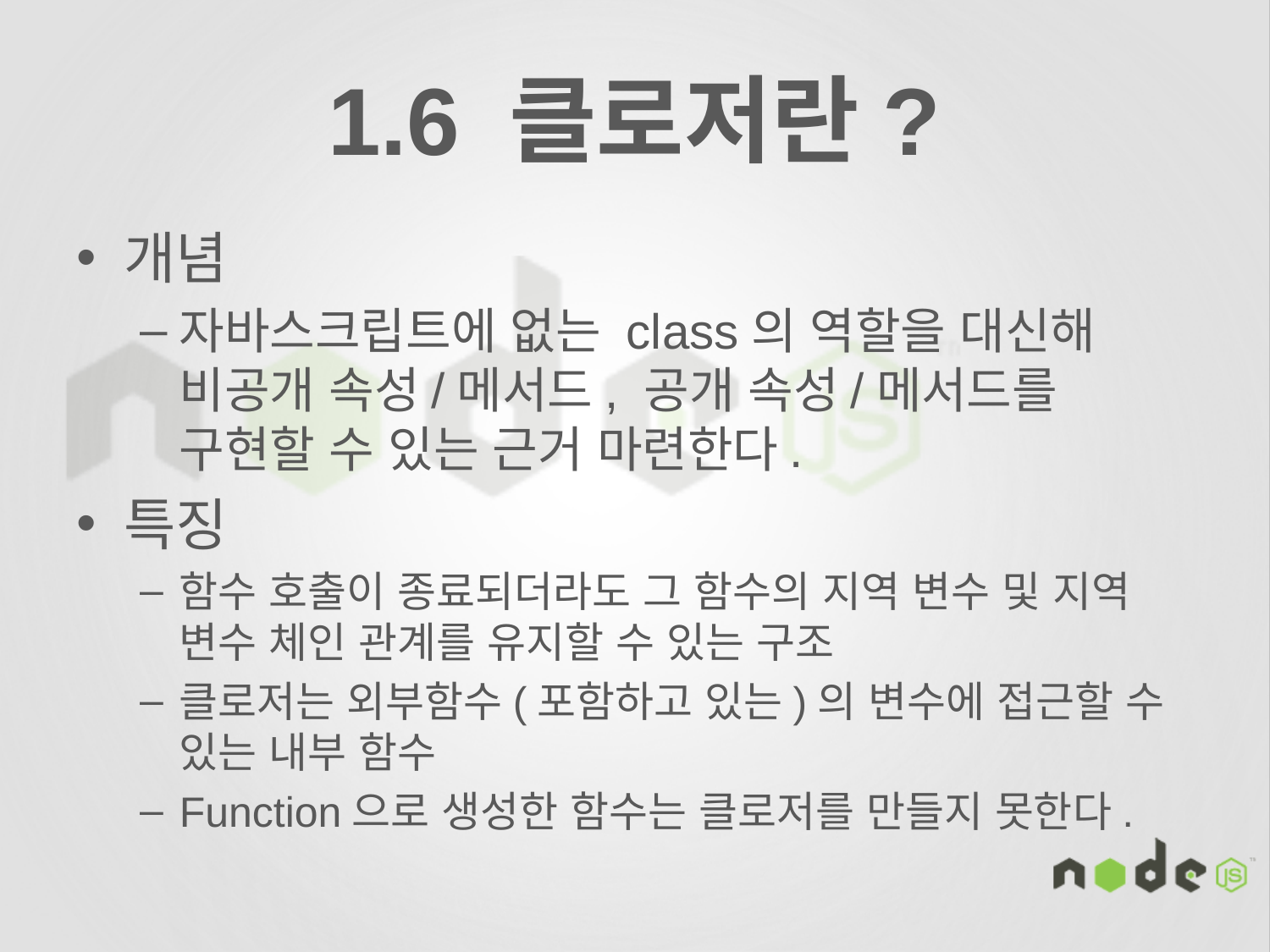

# 1.6 클로저란?
개념
자바스크립트에 없는 class의 역할을 대신해 비공개 속성/메서드, 공개 속성/메서드를 구현할 수 있는 근거 마련한다.
특징
함수 호출이 종료되더라도 그 함수의 지역 변수 및 지역 변수 체인 관계를 유지할 수 있는 구조
클로저는 외부함수(포함하고 있는)의 변수에 접근할 수 있는 내부 함수
Function으로 생성한 함수는 클로저를 만들지 못한다.